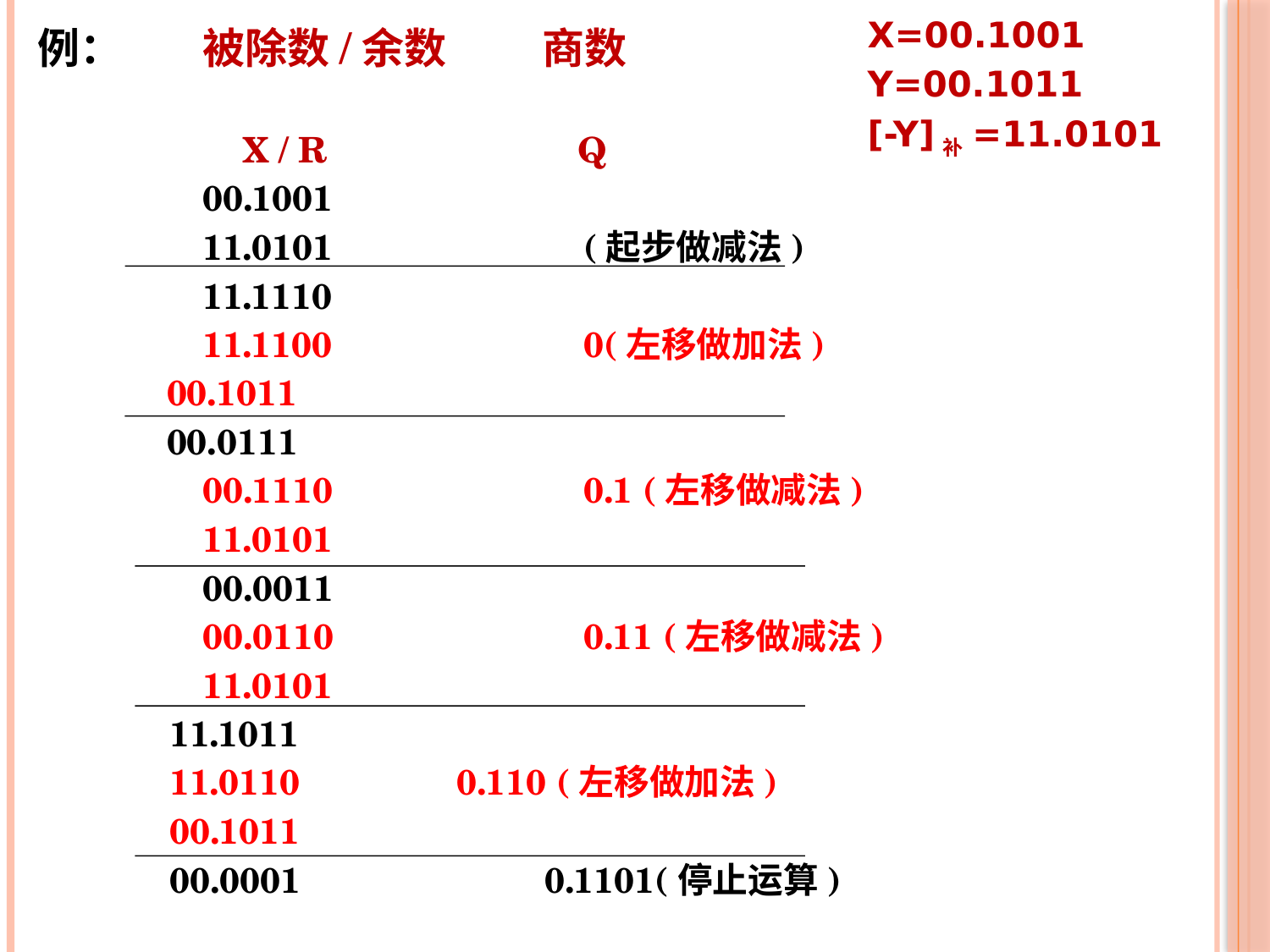

X=00.1001
Y=00.1011
[-Y]补=11.0101
例：	被除数/余数	         商数

		    X / R		            Q
		00.1001
		11.0101		(起步做减法)
		11.1110
		11.1100 		0(左移做加法)
	         00.1011
	         00.0111
		00.1110		0.1 (左移做减法)
		11.0101
		00.0011
		00.0110		0.11 (左移做减法)
		11.0101
             11.1011
             11.0110		0.110 (左移做加法)
             00.1011
             00.0001                        0.1101(停止运算)